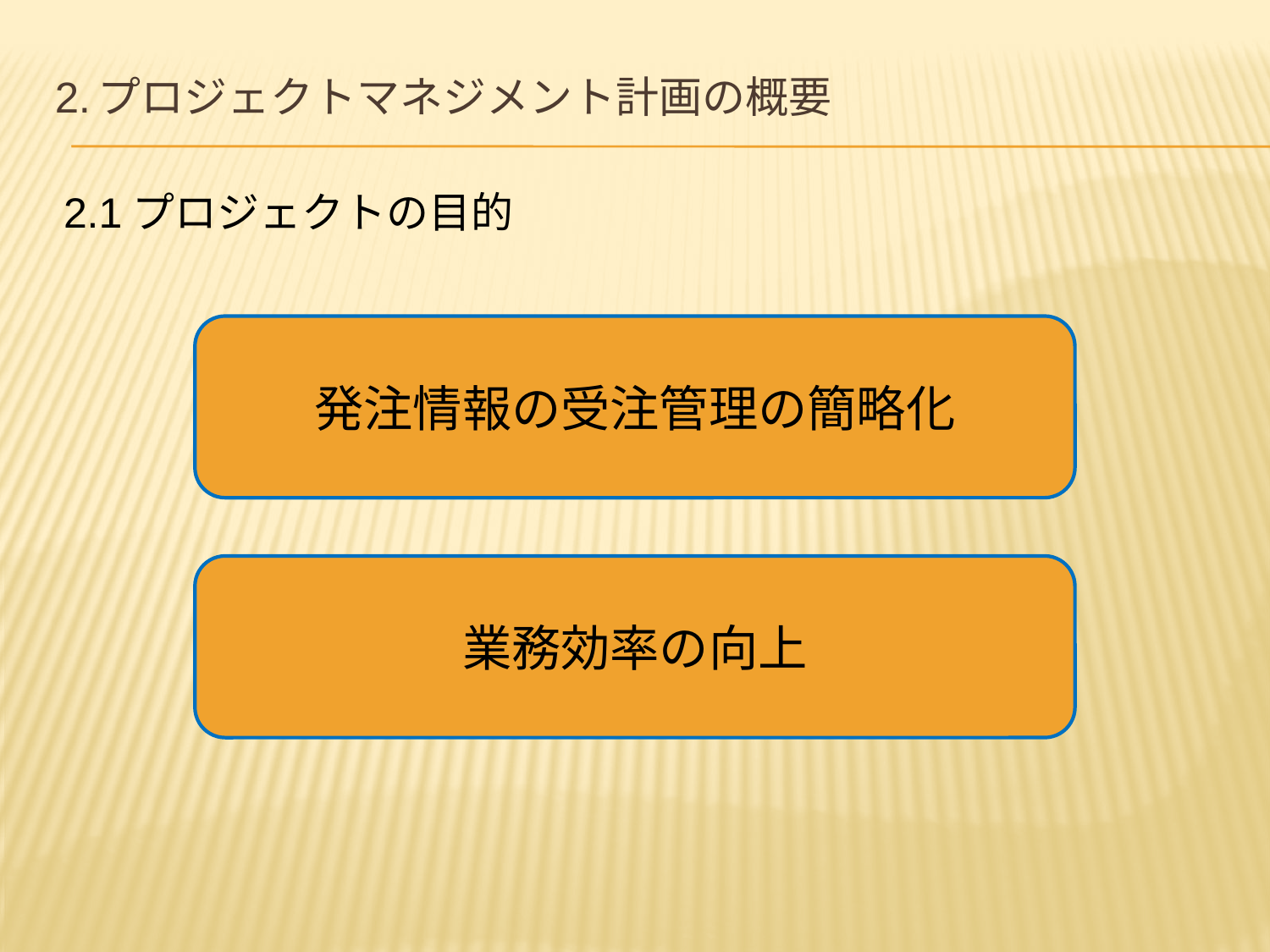

# 2.プロジェクトマネジメント計画の概要
2.1プロジェクトの目的
発注情報の受注管理の簡略化
業務効率の向上